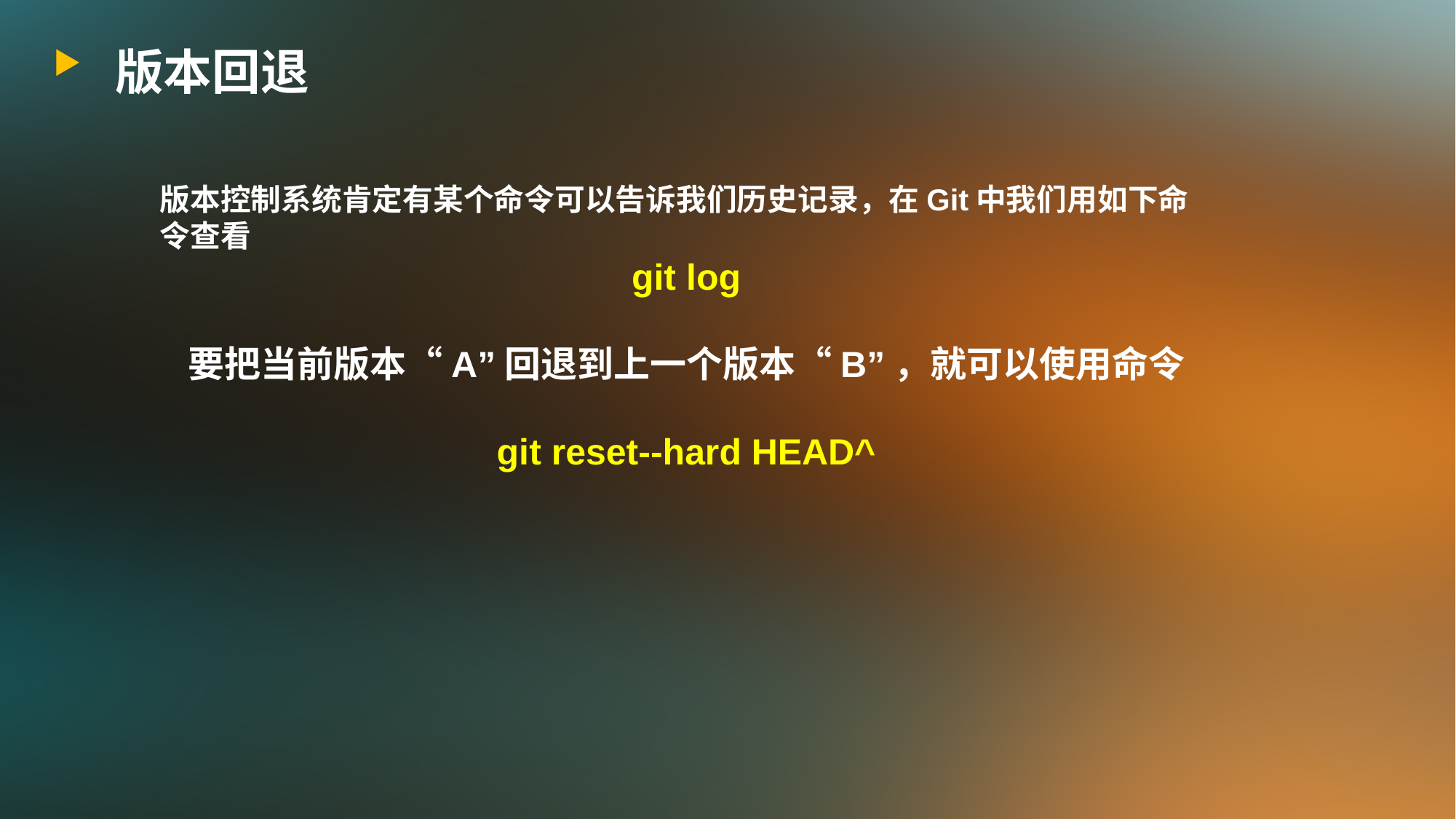

版本回退

版本控制系统肯定有某个命令可以告诉我们历史记录，在Git中我们用如下命令查看
git log

要把当前版本“A”回退到上一个版本“B”，就可以使用命令

git reset--hard HEAD^